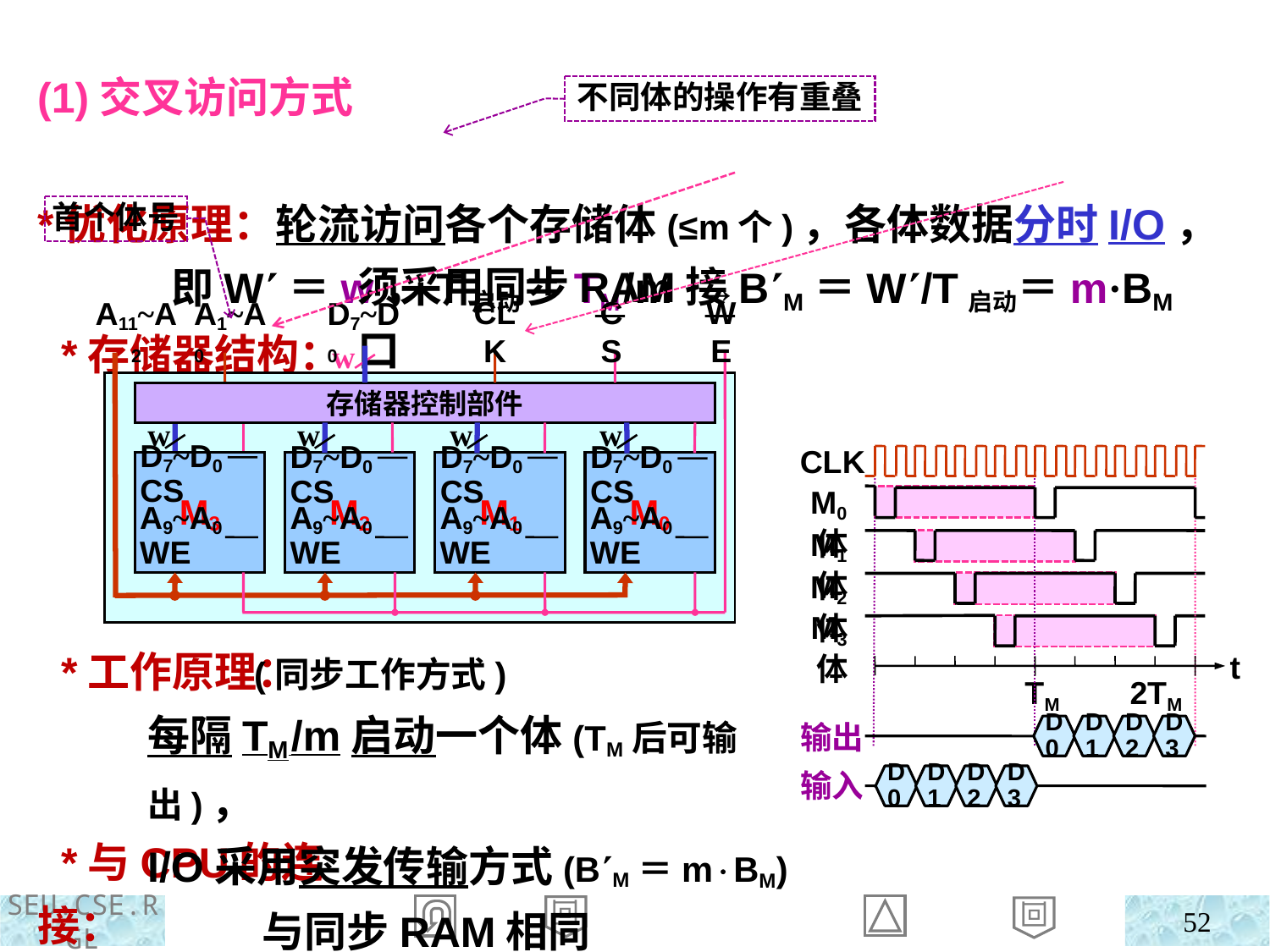

(1)交叉访问方式
  *优化原理：轮流访问各个存储体(≤m个)，各体数据分时I/O，
             即W′＝w，T启动＝TM /m  →B′M＝W′/T启动＝m·BM
  *存储器结构：
不同体的操作有重叠
首个体号
须采用同步RAM接口

A11~A2
A1~A0
D7~D0
CLK
CS
WE
w

存储器控制部件

w

w

w

w

M3
D7~D0 CS

A9~A0 WE

M2
D7~D0 CS

A9~A0 WE

M1
D7~D0 CS

A9~A0 WE

M0
D7~D0 CS

A9~A0 WE

CLK

M0体

M1体

M2体

M3体

t

TM        2TM
  *工作原理：

  *与CPU的连接：
         (同步工作方式)
每隔TM /m启动一个体(TM后可输出)，
I/O采用突发传输方式(B′M＝m⋅BM)
           与同步RAM相同
输出
输入
D0
D1
D2
D3

D0
D1
D2
D3

52

回
回